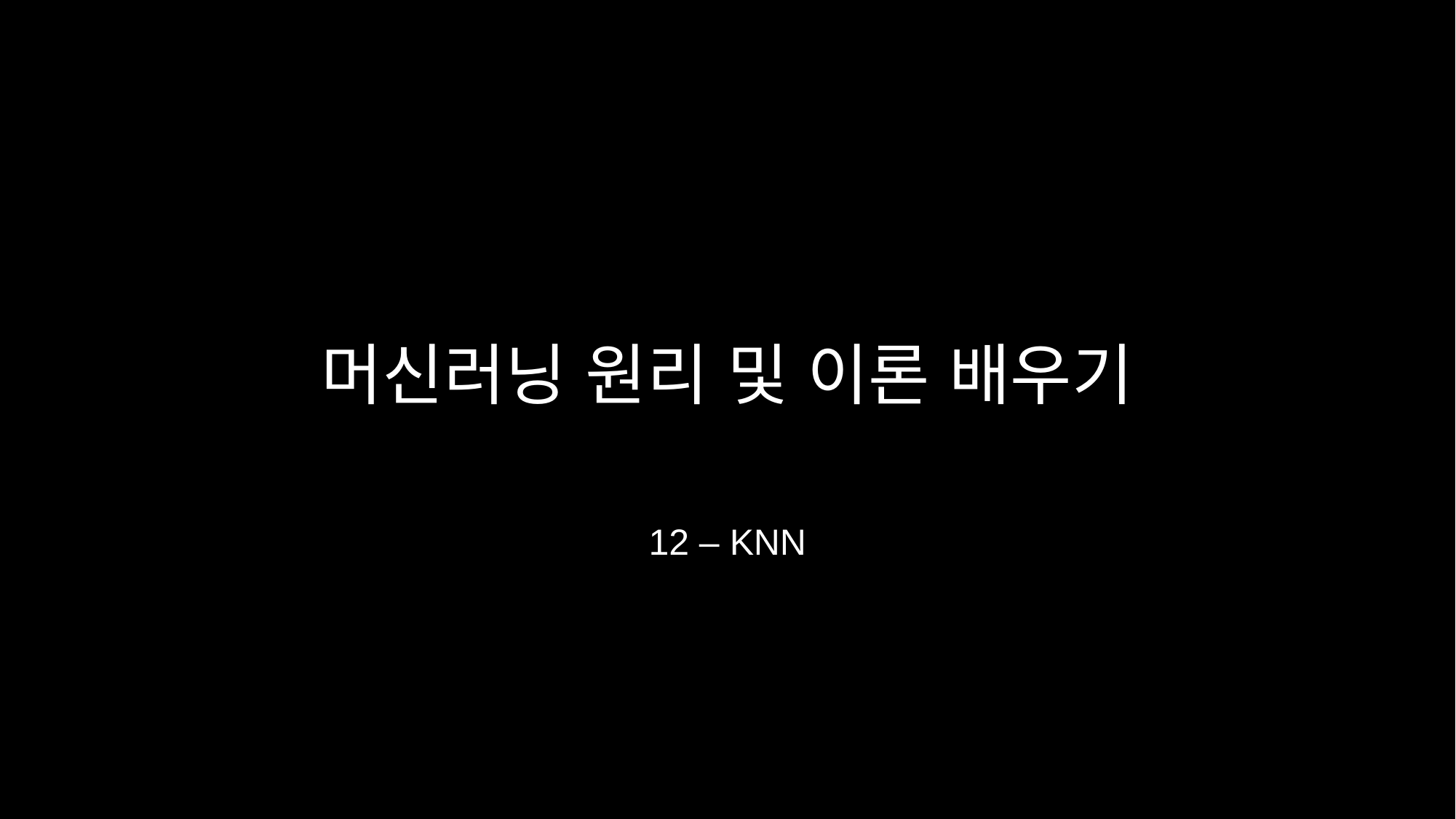

# 머신러닝 원리 및 이론 배우기
12 – KNN